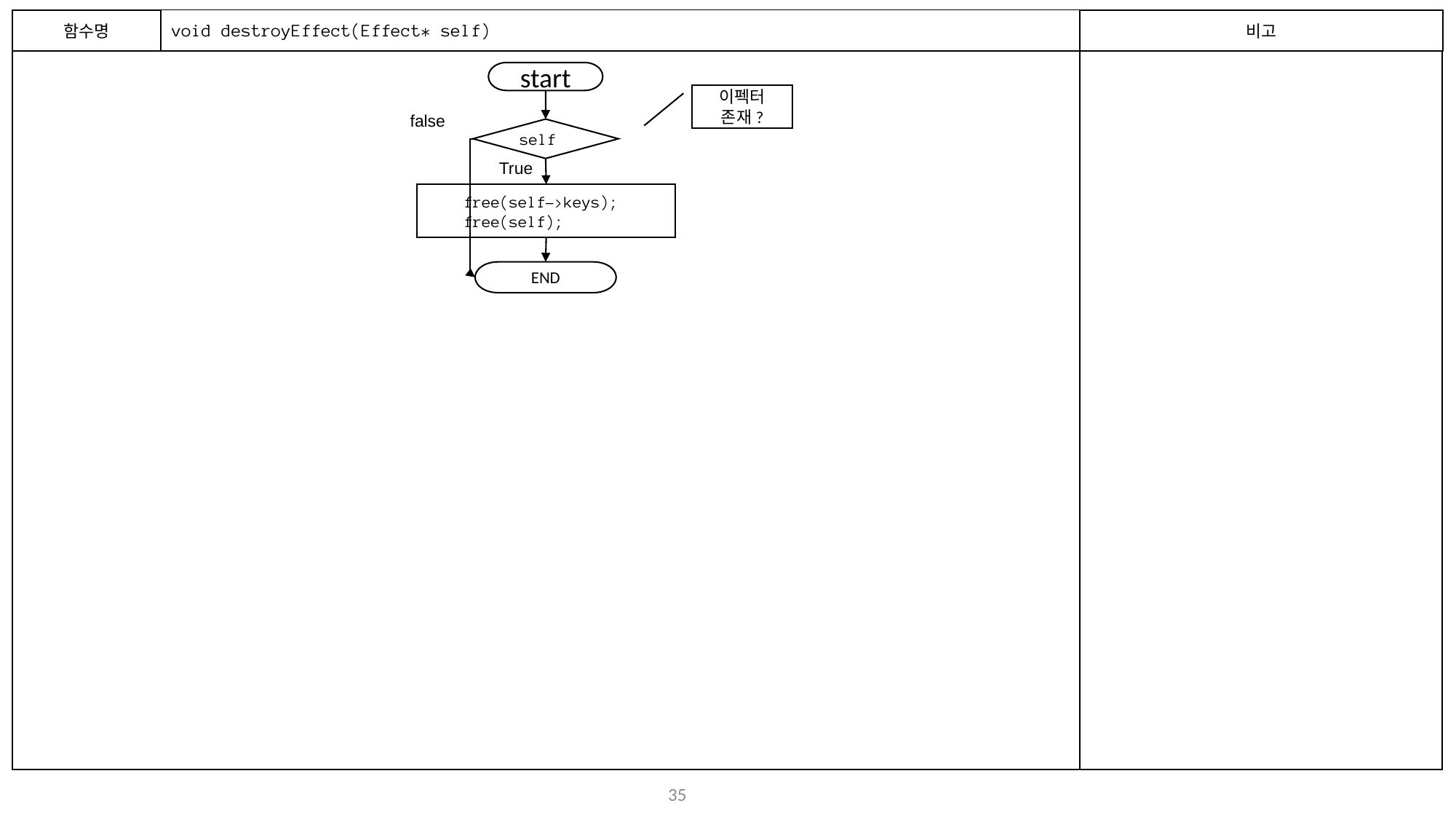

함수명
# void destroyEffect(Effect* self)
비고

start
이펙터 존재?
false
self
True
    free(self->keys);
    free(self);
END
35